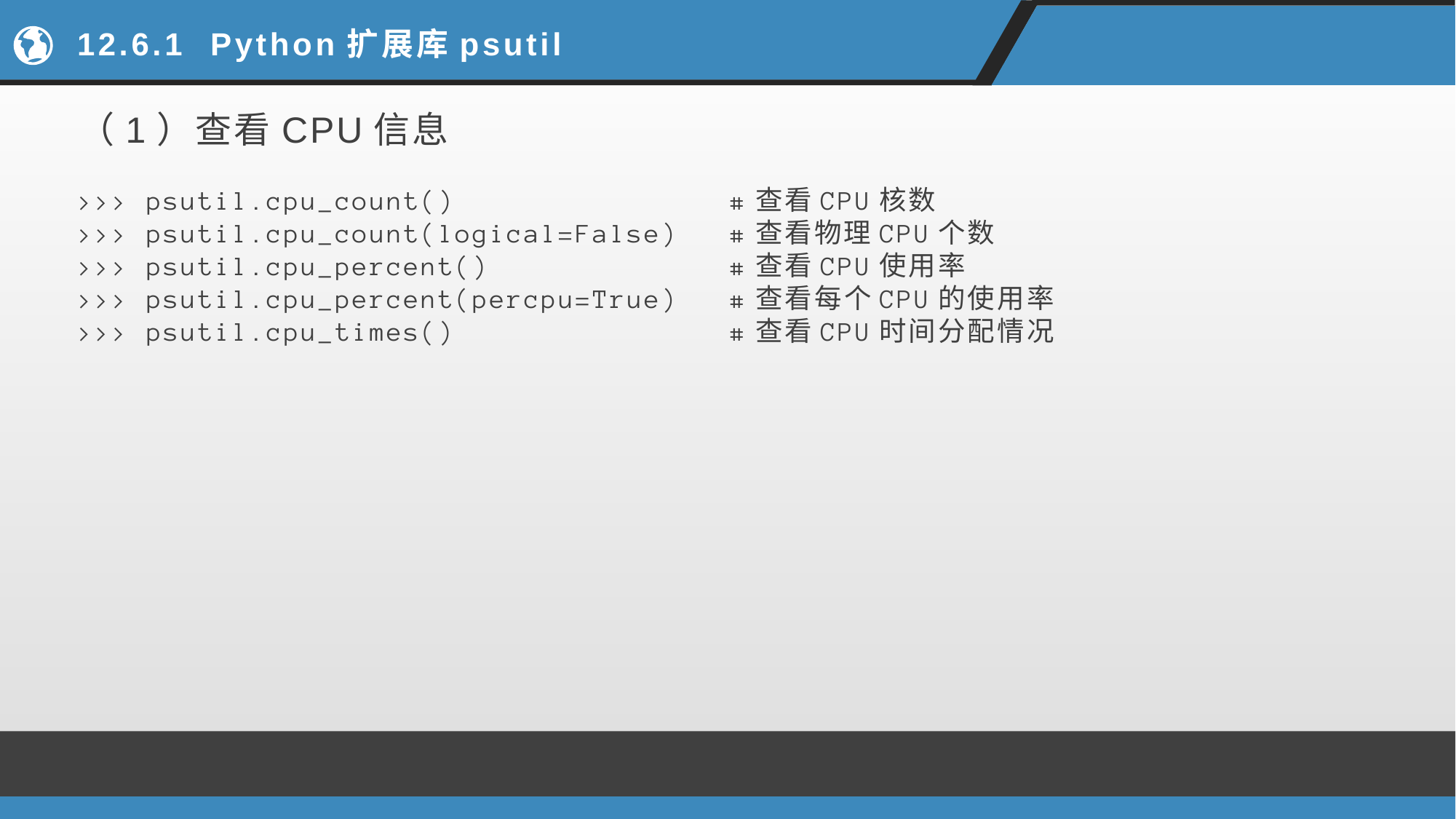

# 12.6.1  Python扩展库psutil

（1）查看CPU信息

>>> psutil.cpu_count()                #查看CPU核数
>>> psutil.cpu_count(logical=False)   #查看物理CPU个数
>>> psutil.cpu_percent()              #查看CPU使用率
>>> psutil.cpu_percent(percpu=True)   #查看每个CPU的使用率
>>> psutil.cpu_times()                #查看CPU时间分配情况